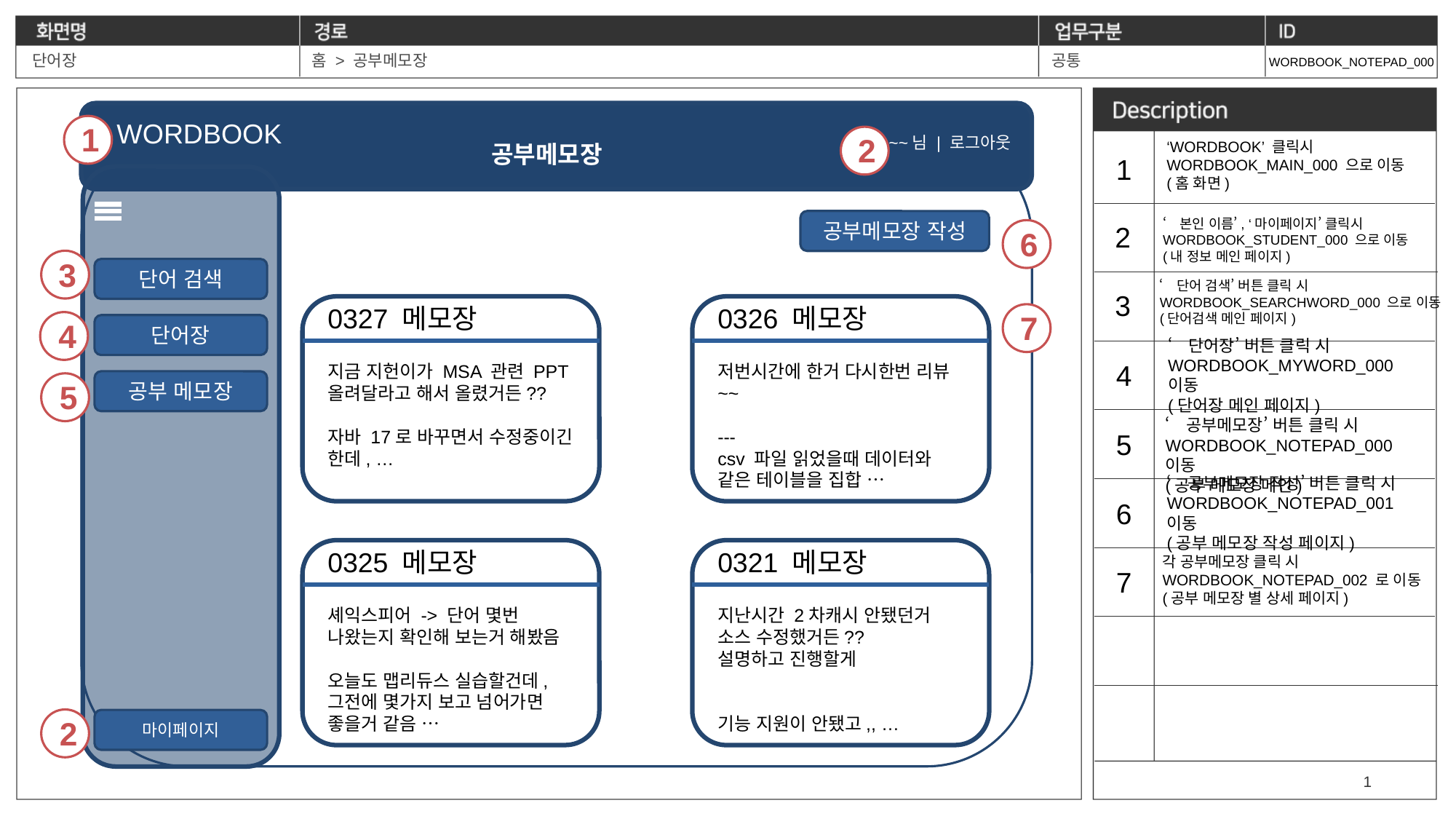

단어장
홈 > 공부메모장
공통
WORDBOOK_NOTEPAD_000

WORDBOOK
1
2
~~님 | 로그아웃
‘WORDBOOK’ 클릭시
WORDBOOK_MAIN_000 으로 이동
(홈 화면)

공부메모장
1

2

‘본인 이름’, ‘마이페이지’ 클릭시
WORDBOOK_STUDENT_000 으로 이동
(내 정보 메인 페이지)
공부메모장 작성
6
3
단어 검색
3
‘단어 검색’ 버튼 클릭 시
WORDBOOK_SEARCHWORD_000 으로 이동
(단어검색 메인 페이지)

0327 메모장
지금 지헌이가 MSA 관련 PPT 올려달라고 해서 올렸거든??

자바 17로 바꾸면서 수정중이긴 한데, …

0326 메모장
저번시간에 한거 다시한번 리뷰~~

---
csv 파일 읽었을때 데이터와 같은 테이블을 집합 …
7
4
단어장
4
‘단어장’ 버튼 클릭 시
WORDBOOK_MYWORD_000 이동
(단어장 메인 페이지)
공부 메모장
5
5
‘공부메모장’ 버튼 클릭 시
WORDBOOK_NOTEPAD_000이동
(공부 메모장 메인)
‘공부메모장 작성’ 버튼 클릭 시
WORDBOOK_NOTEPAD_001이동
(공부 메모장 작성 페이지)
6

0325 메모장
셰익스피어 -> 단어 몇번 나왔는지 확인해 보는거 해봤음

오늘도 맵리듀스 실습할건데,
그전에 몇가지 보고 넘어가면 좋을거 같음 …

0321 메모장
지난시간 2차캐시 안됐던거 소스 수정했거든??
설명하고 진행할게

기능 지원이 안됐고,, …
각 공부메모장 클릭 시
WORDBOOK_NOTEPAD_002 로 이동
(공부 메모장 별 상세 페이지)
7

2
마이페이지
1